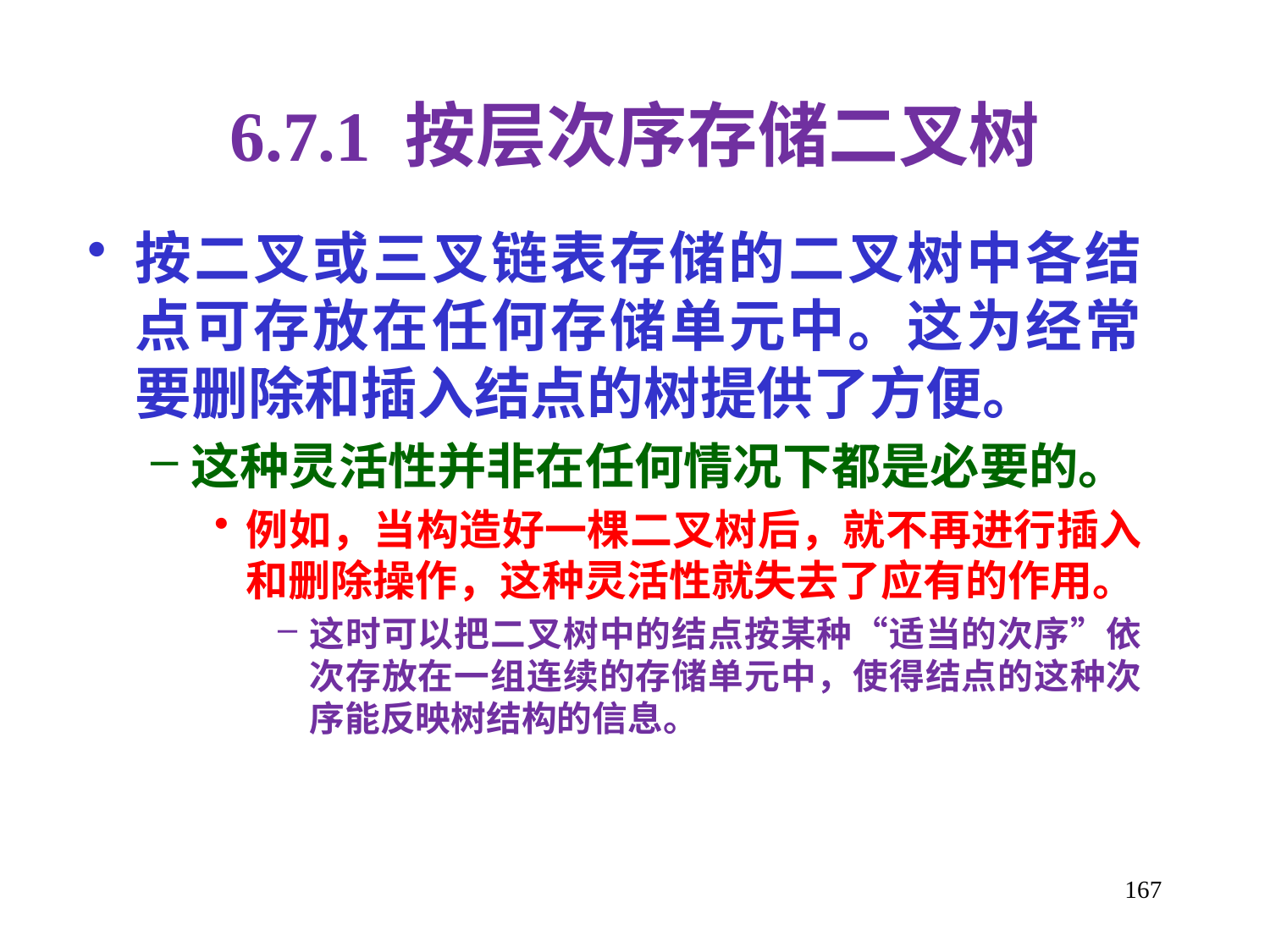

6.7.1 按层次序存储二叉树
按二叉或三叉链表存储的二叉树中各结点可存放在任何存储单元中。这为经常要删除和插入结点的树提供了方便。
这种灵活性并非在任何情况下都是必要的。
例如，当构造好一棵二叉树后，就不再进行插入和删除操作，这种灵活性就失去了应有的作用。
这时可以把二叉树中的结点按某种“适当的次序”依次存放在一组连续的存储单元中，使得结点的这种次序能反映树结构的信息。
167